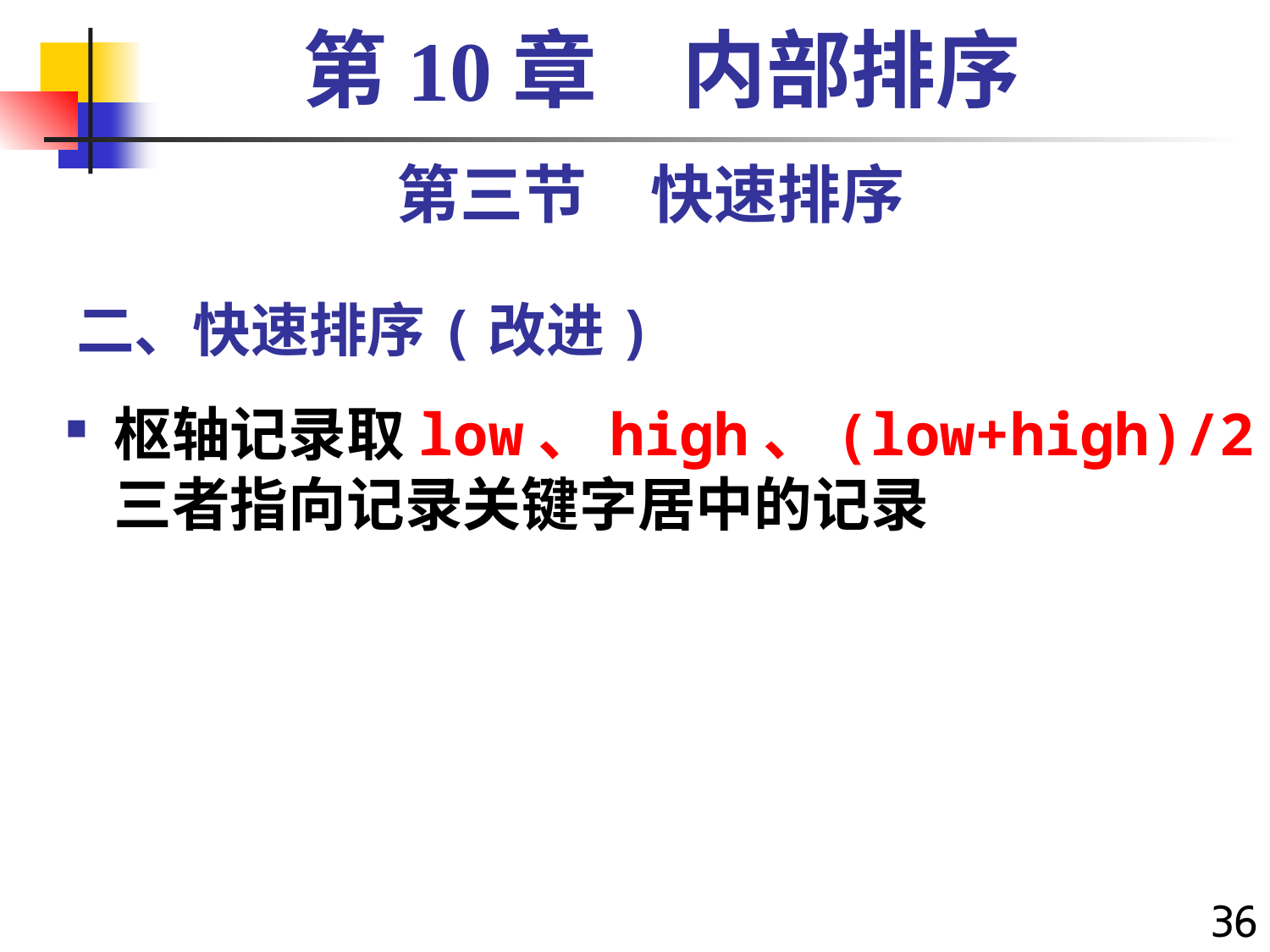

第10章　内部排序
第三节　快速排序
# 二、快速排序(改进)
枢轴记录取low、high、(low+high)/2三者指向记录关键字居中的记录
36